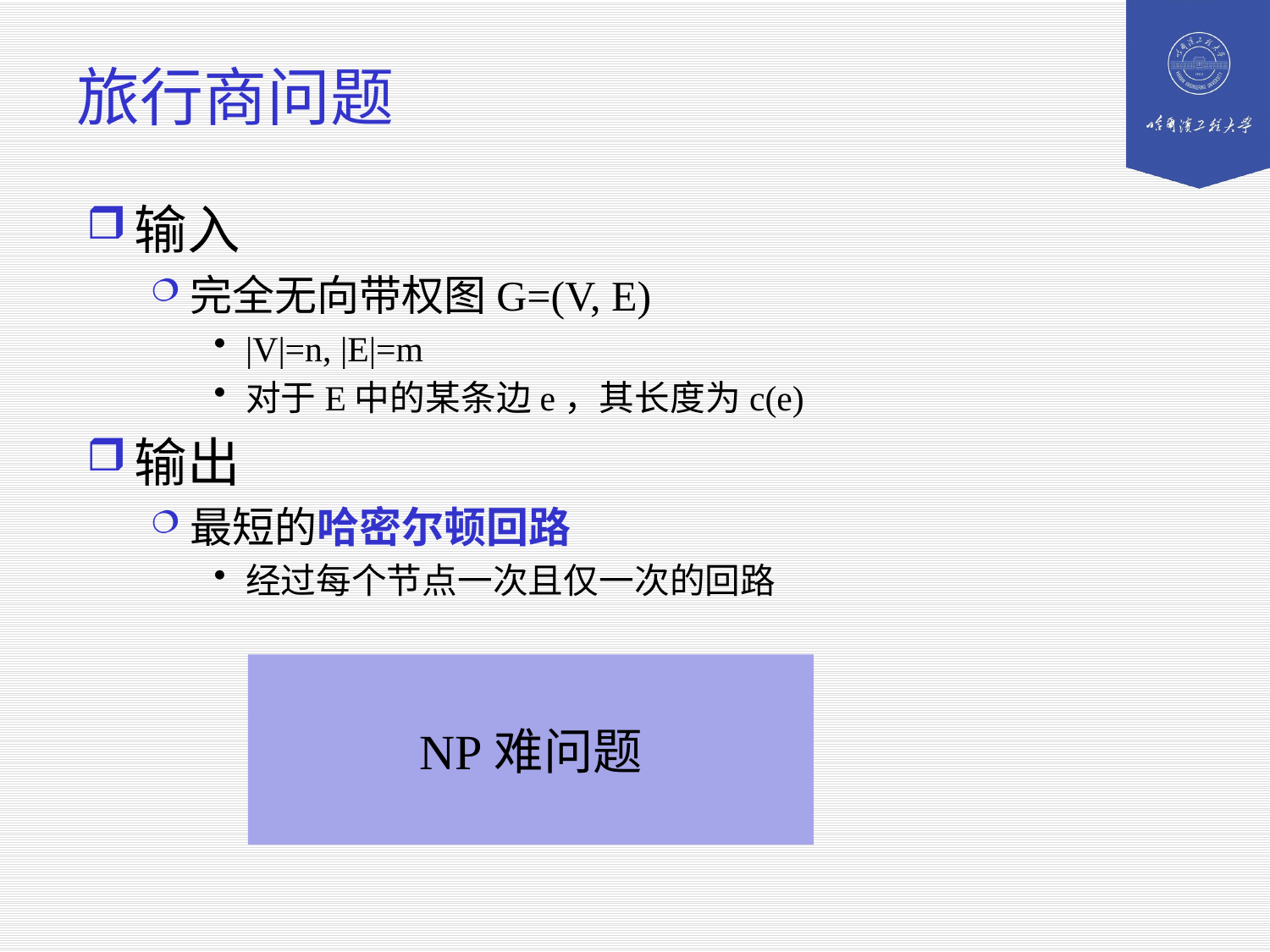

# 旅行商问题
输入
完全无向带权图G=(V, E)
|V|=n, |E|=m
对于E中的某条边e，其长度为c(e)
输出
最短的哈密尔顿回路
经过每个节点一次且仅一次的回路

NP难问题